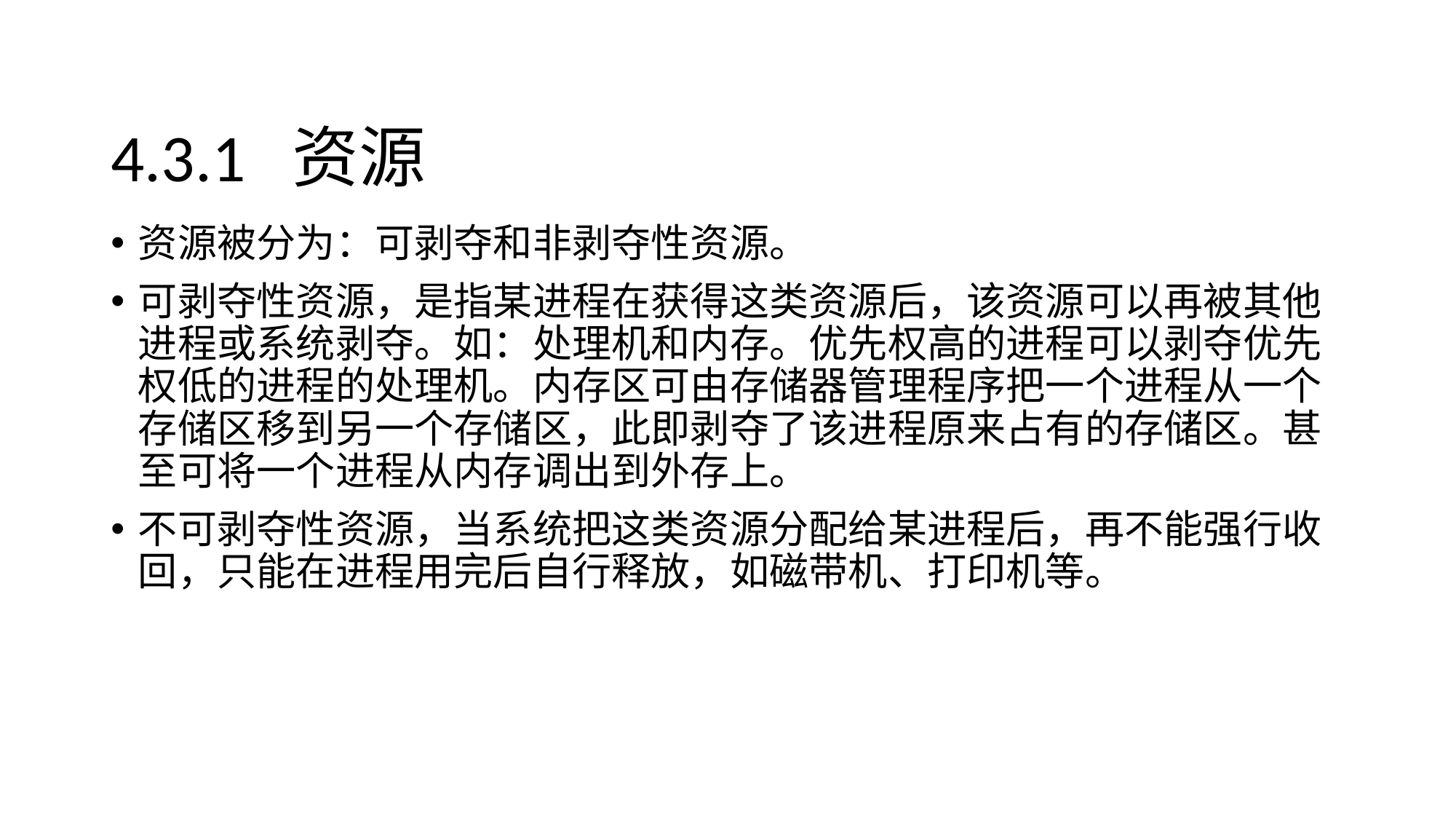

# 4.3.1  资源
资源被分为：可剥夺和非剥夺性资源。
可剥夺性资源，是指某进程在获得这类资源后，该资源可以再被其他进程或系统剥夺。如：处理机和内存。优先权高的进程可以剥夺优先权低的进程的处理机。内存区可由存储器管理程序把一个进程从一个存储区移到另一个存储区，此即剥夺了该进程原来占有的存储区。甚至可将一个进程从内存调出到外存上。
不可剥夺性资源，当系统把这类资源分配给某进程后，再不能强行收回，只能在进程用完后自行释放，如磁带机、打印机等。
2